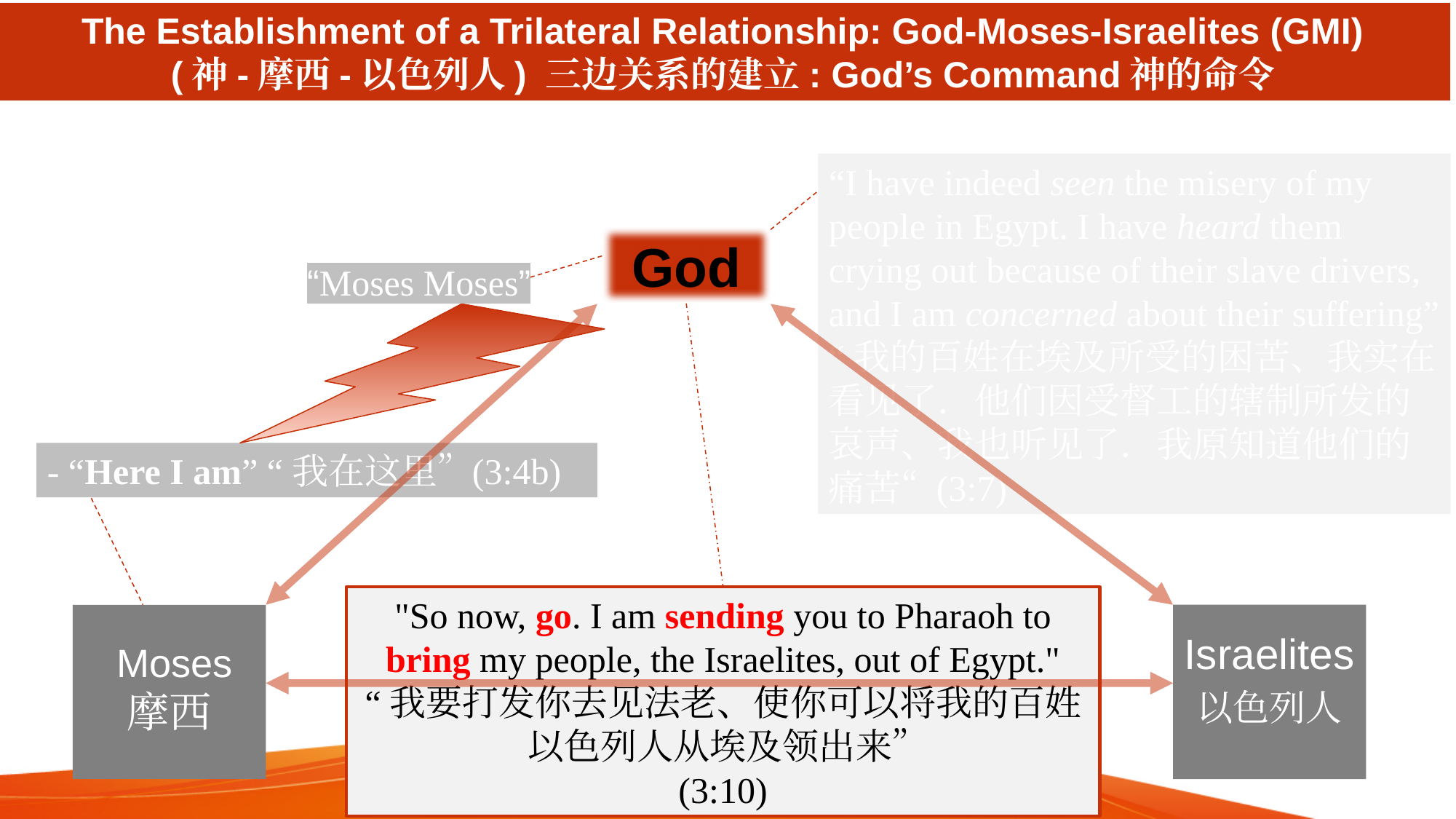

The Establishment of a Trilateral Relationship: God-Moses-Israelites (GMI)
(神-摩西-以色列人) 三边关系的建立: God’s Command神的命令
“I have indeed seen the misery of my people in Egypt. I have heard them crying out because of their slave drivers, and I am concerned about their suffering”
“我的百姓在埃及所受的困苦、我实在看见了．他们因受督工的辖制所发的哀声、我也听见了．我原知道他们的痛苦“ (3:7)
God
- “Moses Moses”
- “Here I am” “我在这里” (3:4b)
"So now, go. I am sending you to Pharaoh to bring my people, the Israelites, out of Egypt."
“我要打发你去见法老、使你可以将我的百姓以色列人从埃及领出来”
(3:10)
 Moses
摩西

Israelites
以色列人